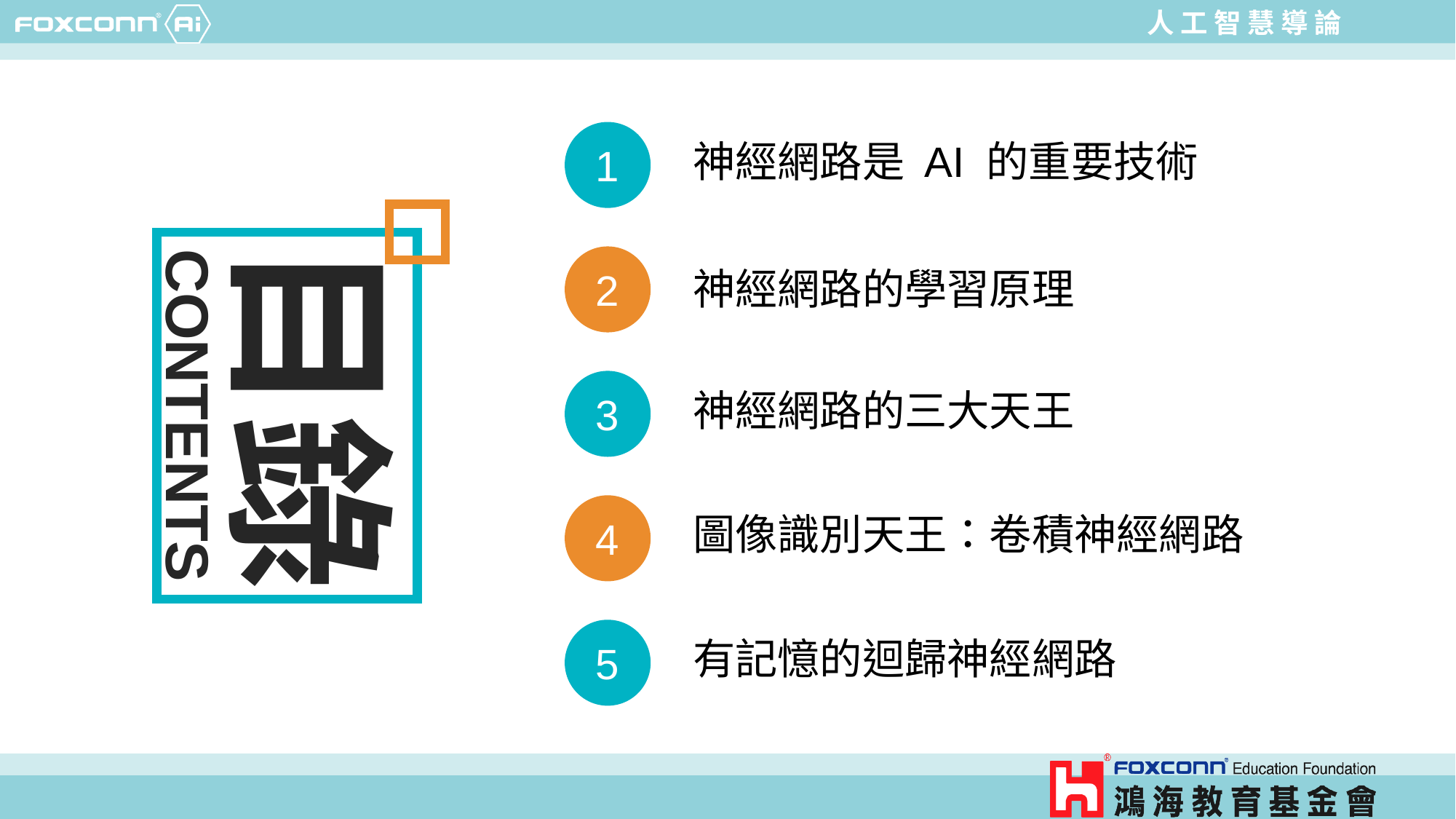

神經網路是 AI 的重要技術

神經網路的學習原理

神經網路的三大天王

圖像識別天王：卷積神經網路

有記憶的迴歸神經網路